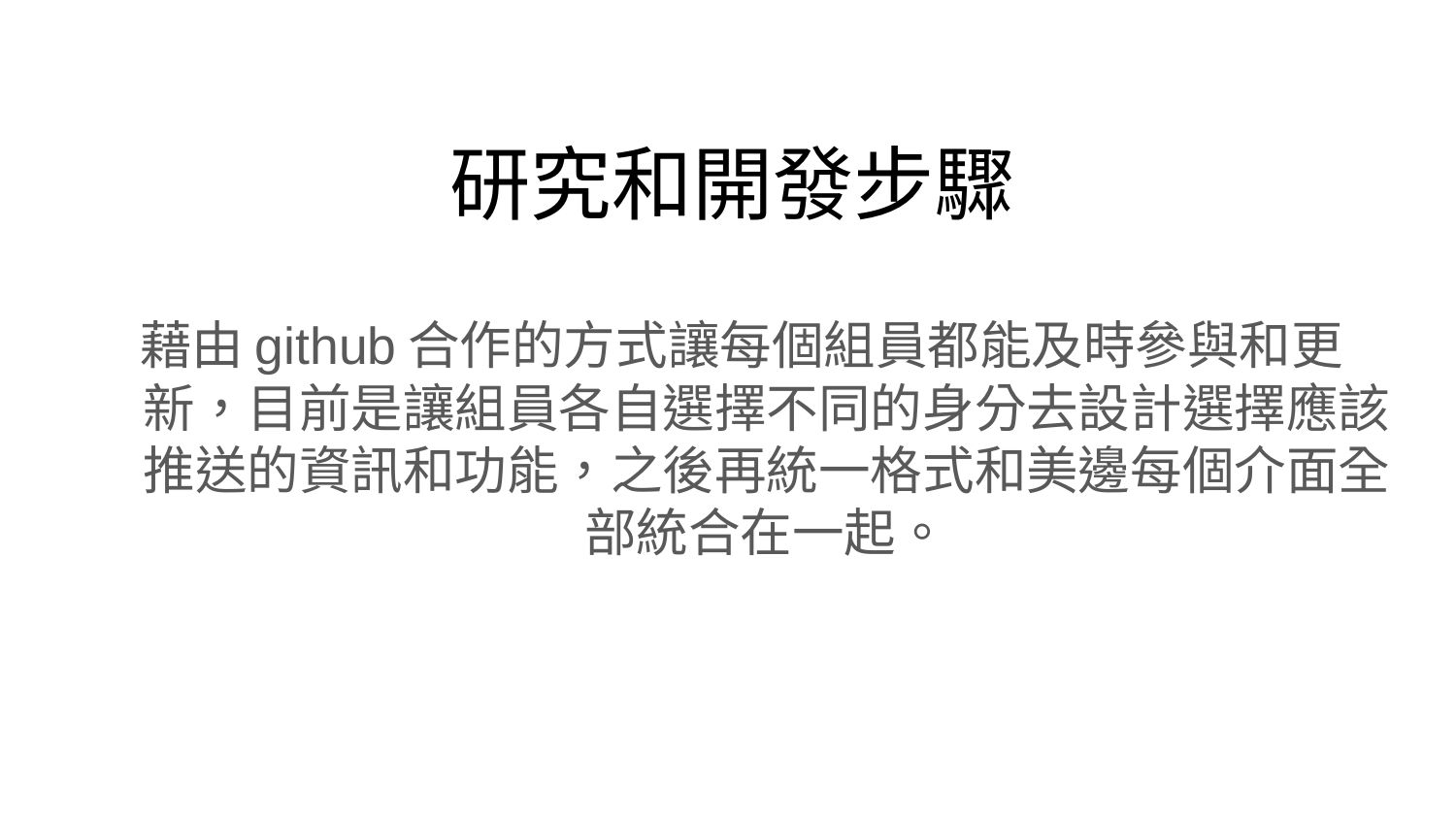

# 研究和開發步驟
藉由github合作的方式讓每個組員都能及時參與和更新，目前是讓組員各自選擇不同的身分去設計選擇應該推送的資訊和功能，之後再統一格式和美邊每個介面全部統合在一起。